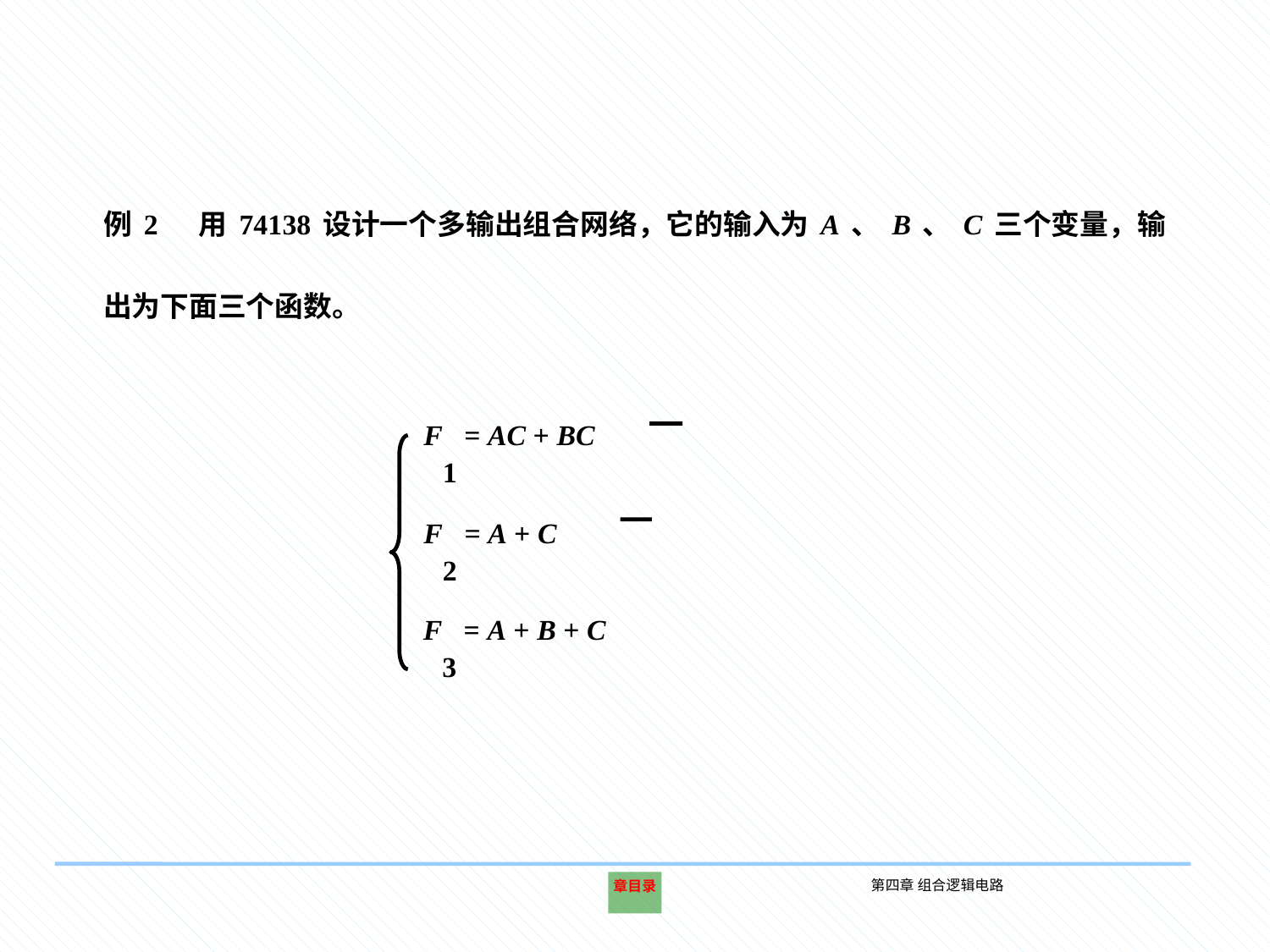

例2    用74138设计一个多输出组合网络，它的输入为A、B、C三个变量，输出为下面三个函数。
F1 = AC + BC

F2 = A + C

F3 = A + B + C
25
第四章 组合逻辑电路